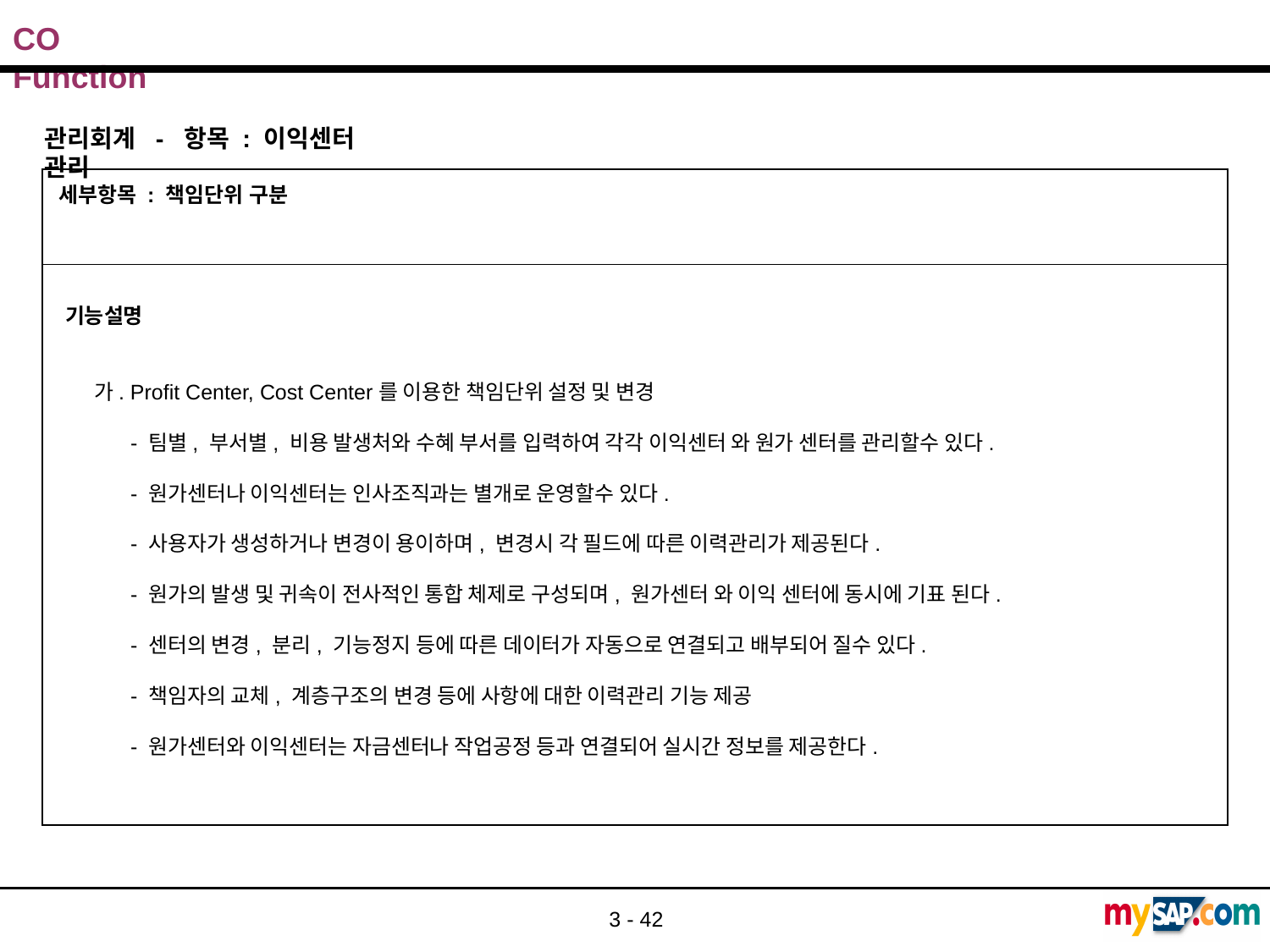

관리회계  -  항목 : 이익센터 관리

세부항목 : 책임단위 구분
기능설명

    가. Profit Center, Cost Center를 이용한 책임단위 설정 및 변경

           - 팀별, 부서별, 비용 발생처와 수혜 부서를 입력하여 각각 이익센터 와 원가 센터를 관리할수 있다.

           - 원가센터나 이익센터는 인사조직과는 별개로 운영할수 있다.

           - 사용자가 생성하거나 변경이 용이하며, 변경시 각 필드에 따른 이력관리가 제공된다.

           - 원가의 발생 및 귀속이 전사적인 통합 체제로 구성되며, 원가센터 와 이익 센터에 동시에 기표 된다.

           - 센터의 변경, 분리, 기능정지 등에 따른 데이터가 자동으로 연결되고 배부되어 질수 있다.

           - 책임자의 교체, 계층구조의 변경 등에 사항에 대한 이력관리 기능 제공

           - 원가센터와 이익센터는 자금센터나 작업공정 등과 연결되어 실시간 정보를 제공한다.